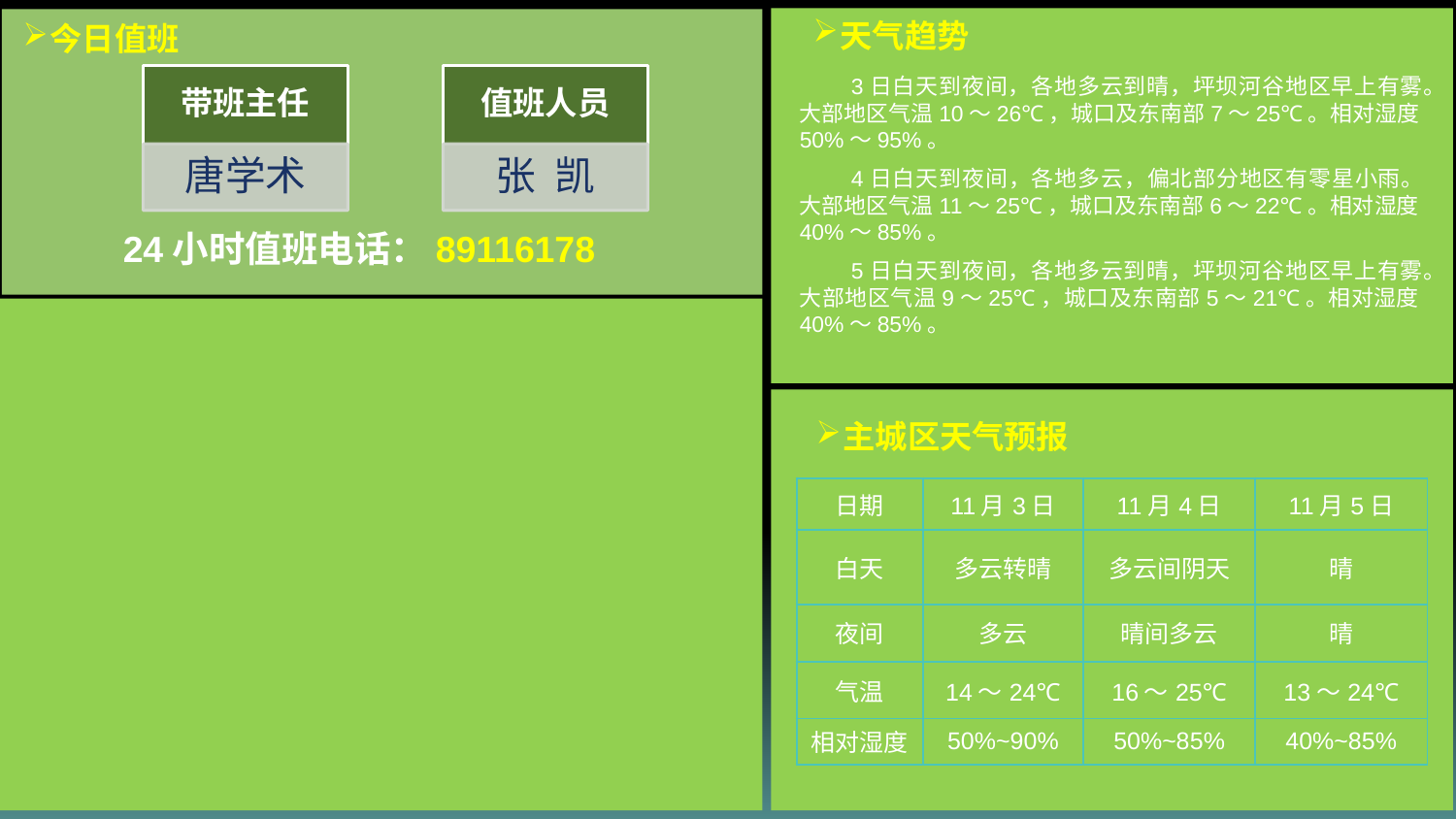

天气趋势

今日值班
带班主任
唐学术
值班人员
张  凯
3日白天到夜间，各地多云到晴，坪坝河谷地区早上有雾。大部地区气温10～26℃，城口及东南部7～25℃。相对湿度50%～95%。
4日白天到夜间，各地多云，偏北部分地区有零星小雨。大部地区气温11～25℃，城口及东南部6～22℃。相对湿度40%～85%。
5日白天到夜间，各地多云到晴，坪坝河谷地区早上有雾。大部地区气温9～25℃，城口及东南部5～21℃。相对湿度40%～85%。

24小时值班电话：89116178

主城区天气预报
| 日期 | 11月3日 | 11月4日 | 11月5日 |
| --- | --- | --- | --- |
| 白天 | 多云转晴 | 多云间阴天 | 晴 |
| 夜间 | 多云 | 晴间多云 | 晴 |
| 气温 | 14～24℃ | 16～25℃ | 13～24℃ |
| 相对湿度 | 50%~90% | 50%~85% | 40%~85% |